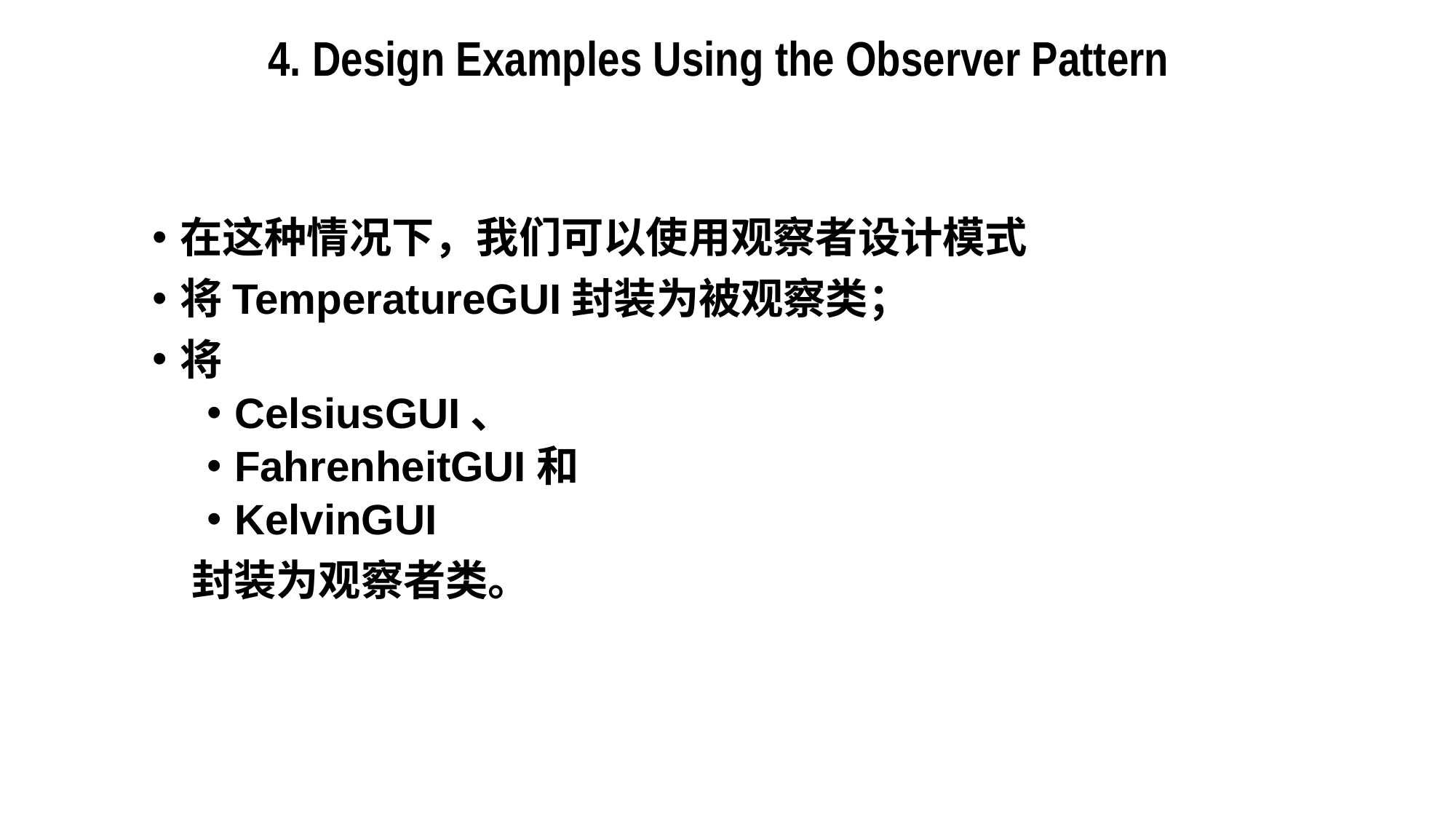

4. Design Examples Using the Observer Pattern
在这种情况下，我们可以使用观察者设计模式
将TemperatureGUI封装为被观察类；
将
CelsiusGUI、
FahrenheitGUI和
KelvinGUI
   封装为观察者类。